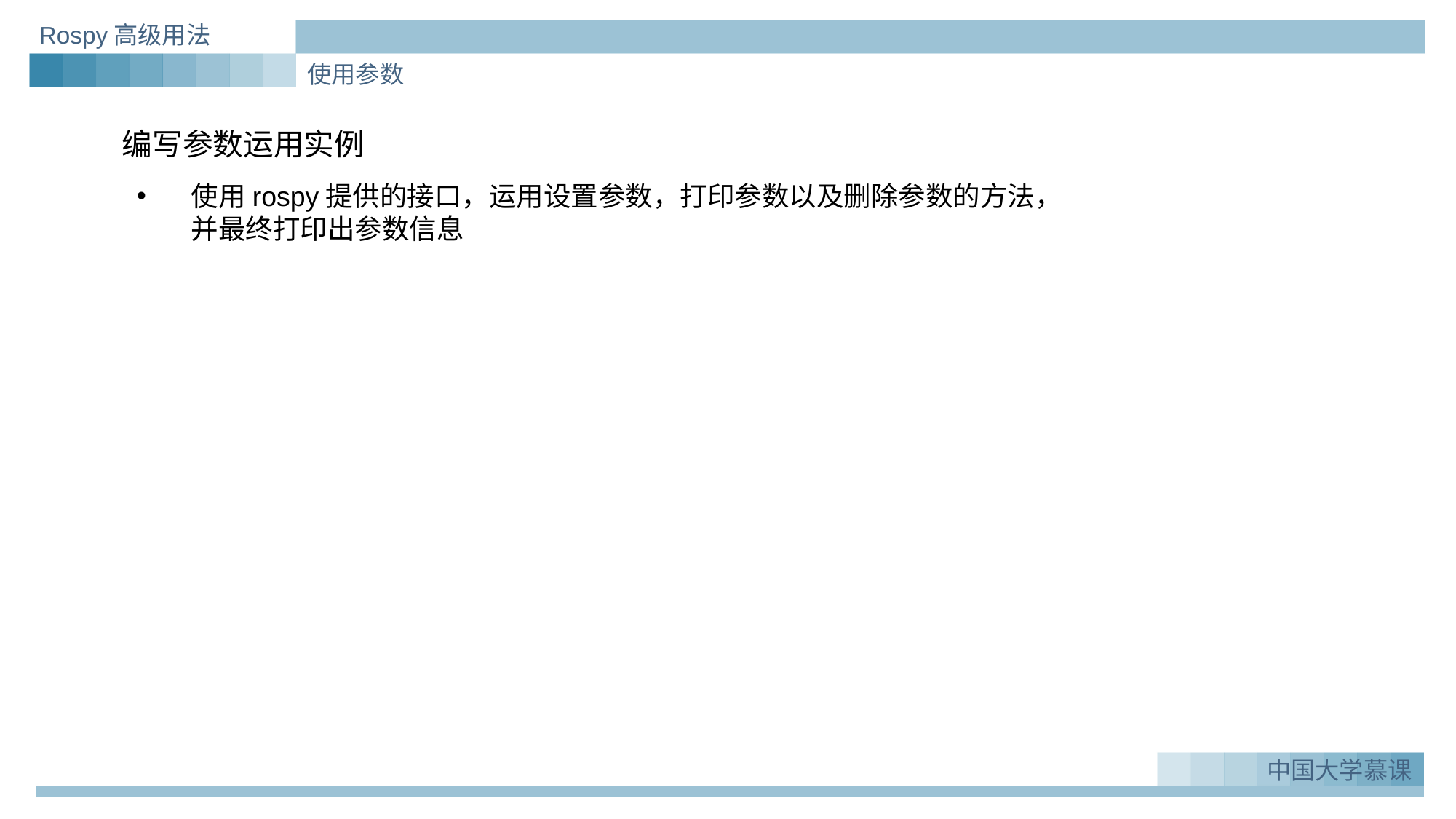

Rospy高级用法
使用参数
# 编写参数运用实例
使用rospy提供的接口，运用设置参数，打印参数以及删除参数的方法，并最终打印出参数信息
中国大学慕课